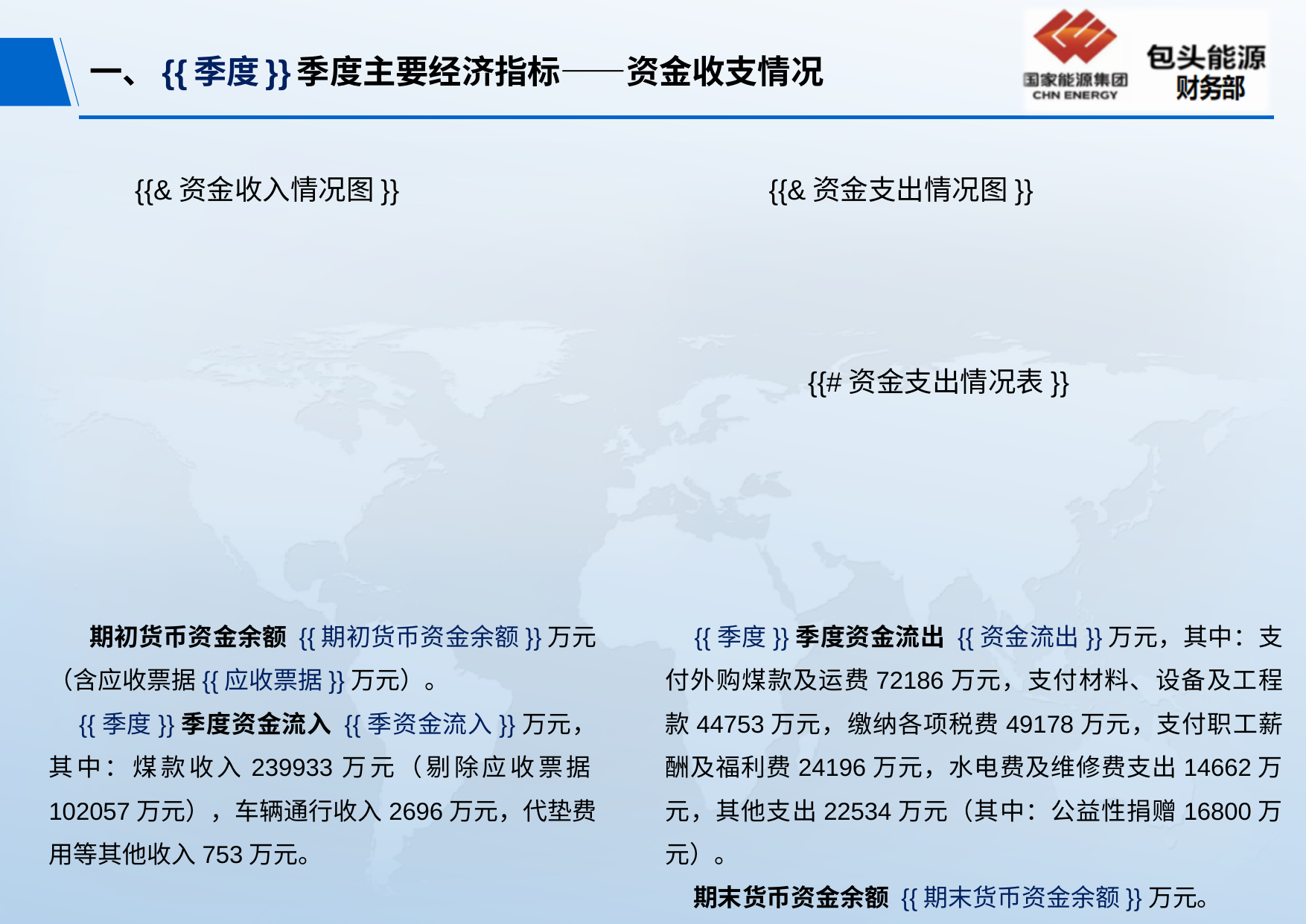

# 一、{{季度}}季度主要经济指标——资金收支情况
{{&资金收入情况图}}
{{&资金支出情况图}}
{{#资金支出情况表}}
      期初货币资金余额 {{期初货币资金余额}}万元（含应收票据{{应收票据}}万元）。
    {{季度}}季度资金流入 {{季资金流入}}万元，其中：煤款收入239933万元（剔除应收票据102057万元），车辆通行收入2696万元，代垫费用等其他收入753万元。

    {{季度}}季度资金流出 {{资金流出}}万元，其中：支付外购煤款及运费72186万元，支付材料、设备及工程款44753万元，缴纳各项税费49178万元，支付职工薪酬及福利费24196万元，水电费及维修费支出14662万元，其他支出22534万元（其中：公益性捐赠16800万元）。
    期末货币资金余额 {{期末货币资金余额}}万元。
26